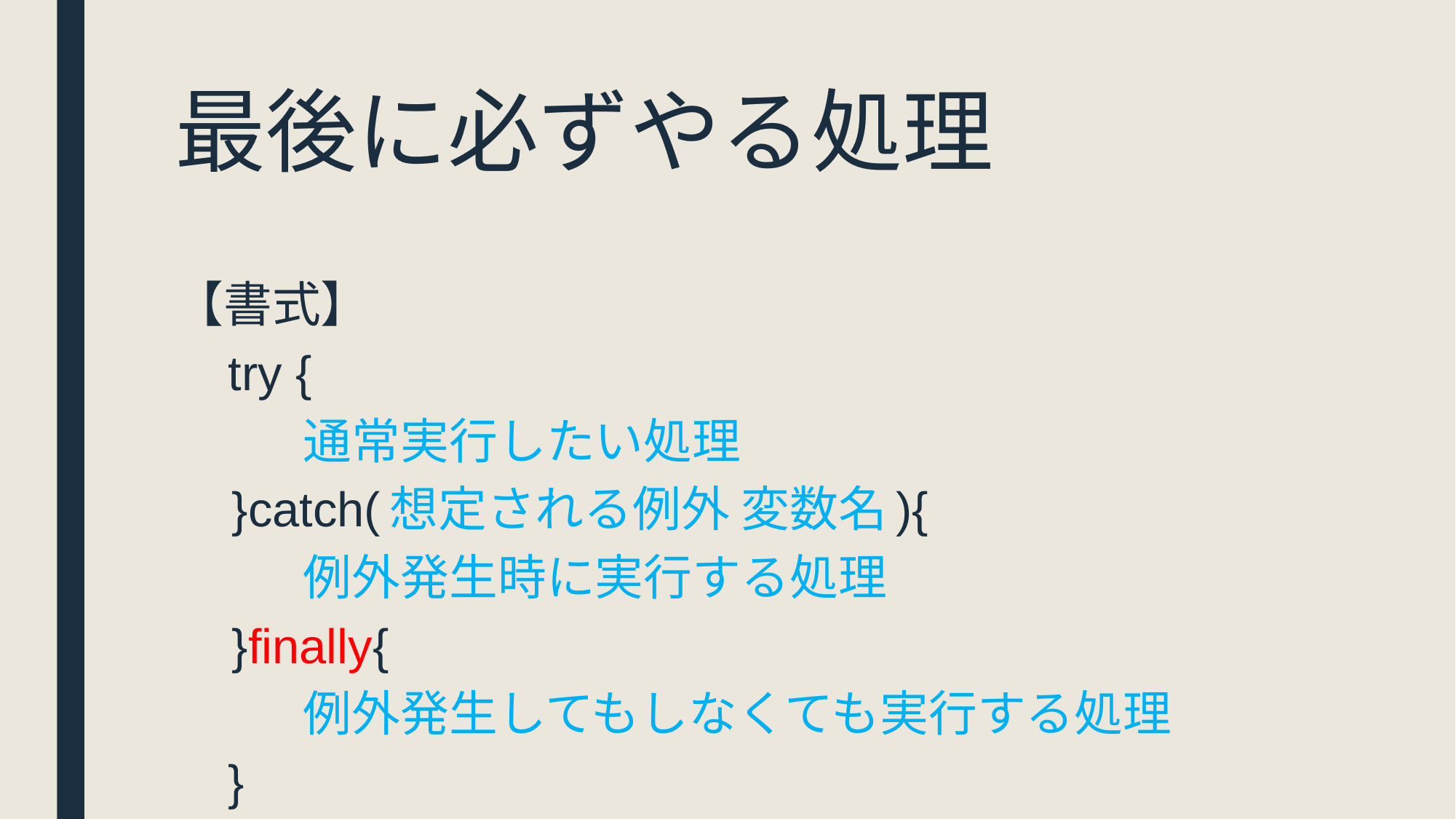

# 最後に必ずやる処理
【書式】
    try {
	　通常実行したい処理
　}catch(想定される例外 変数名){
	　例外発生時に実行する処理
　}finally{
	　例外発生してもしなくても実行する処理
    }